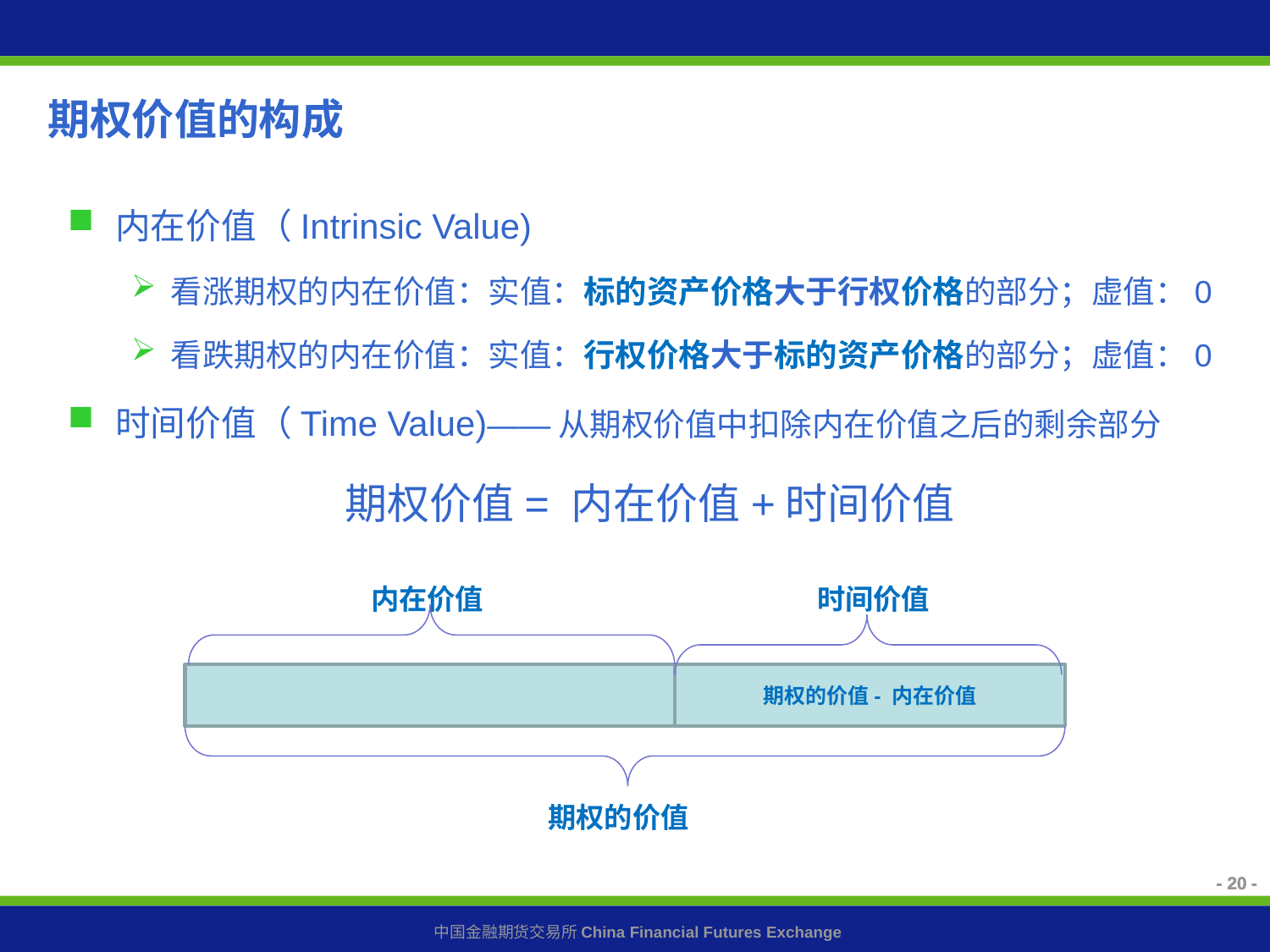

期权价值的构成
内在价值（Intrinsic Value)
看涨期权的内在价值：实值：标的资产价格大于行权价格的部分；虚值：0
看跌期权的内在价值：实值：行权价格大于标的资产价格的部分；虚值：0
时间价值（Time Value)——从期权价值中扣除内在价值之后的剩余部分
期权价值= 内在价值+时间价值

内在价值
时间价值

期权的价值- 内在价值
期权的价值
- 20 -
- 20 -
- 20 -